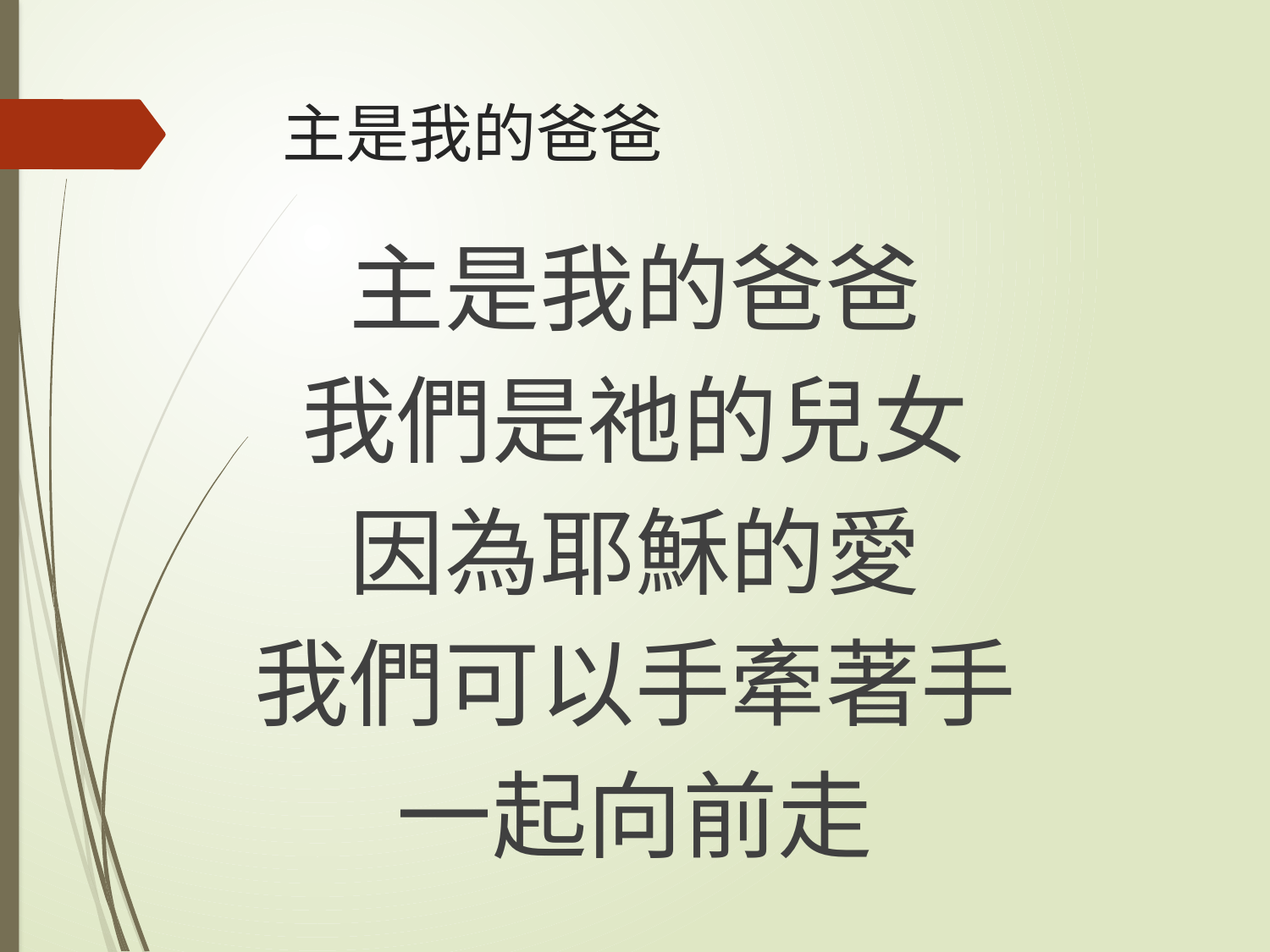

# 主是我的爸爸
主是我的爸爸
我們是祂的兒女
因為耶穌的愛
我們可以手牽著手
一起向前走